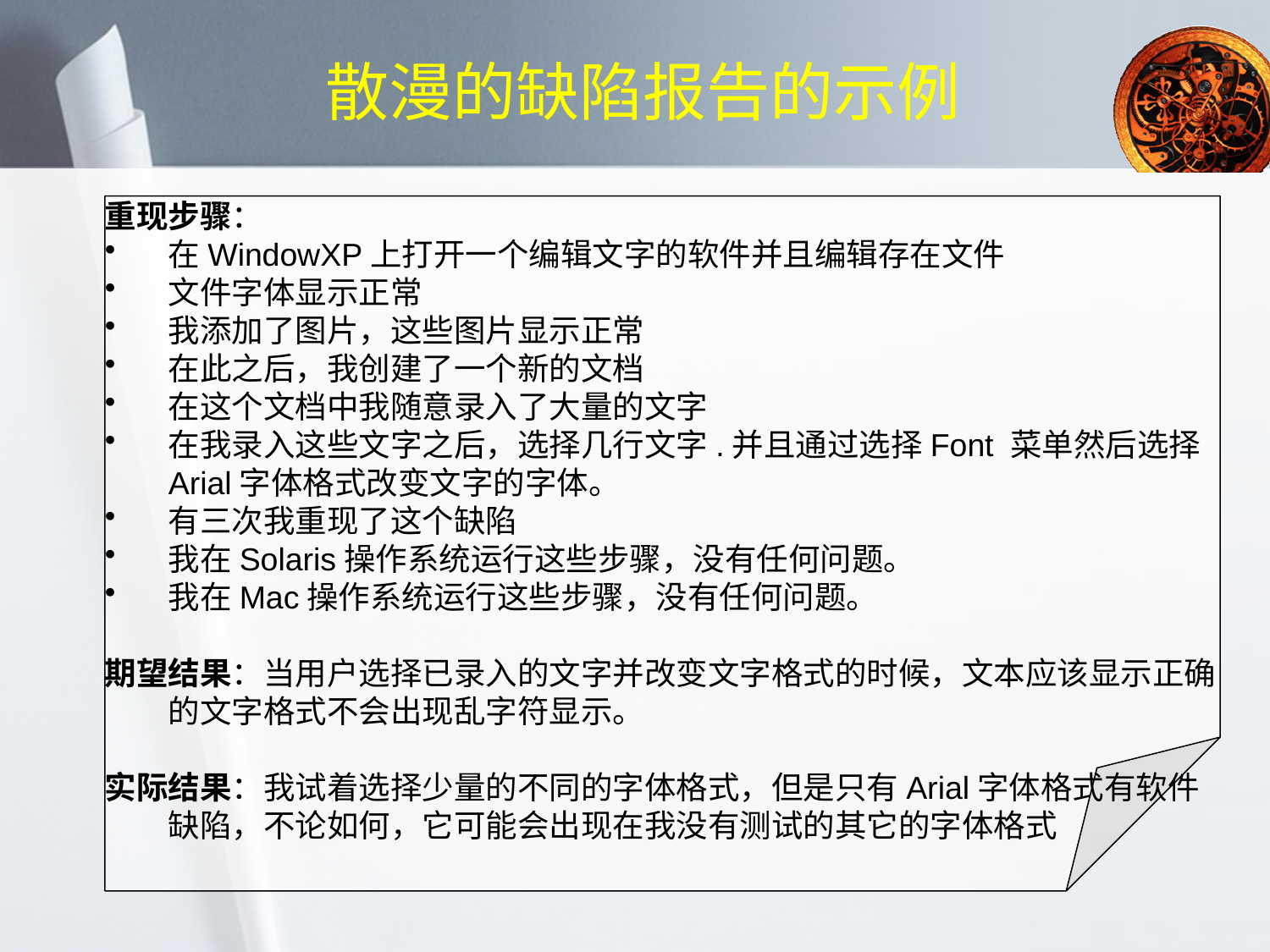

# 散漫的缺陷报告的示例
重现步骤：
在WindowXP上打开一个编辑文字的软件并且编辑存在文件
文件字体显示正常
我添加了图片，这些图片显示正常
在此之后，我创建了一个新的文档
在这个文档中我随意录入了大量的文字
在我录入这些文字之后，选择几行文字.并且通过选择Font 菜单然后选择Arial字体格式改变文字的字体。
有三次我重现了这个缺陷
我在Solaris操作系统运行这些步骤，没有任何问题。
我在Mac操作系统运行这些步骤，没有任何问题。

期望结果：当用户选择已录入的文字并改变文字格式的时候，文本应该显示正确的文字格式不会出现乱字符显示。

实际结果：我试着选择少量的不同的字体格式，但是只有Arial字体格式有软件缺陷，不论如何，它可能会出现在我没有测试的其它的字体格式